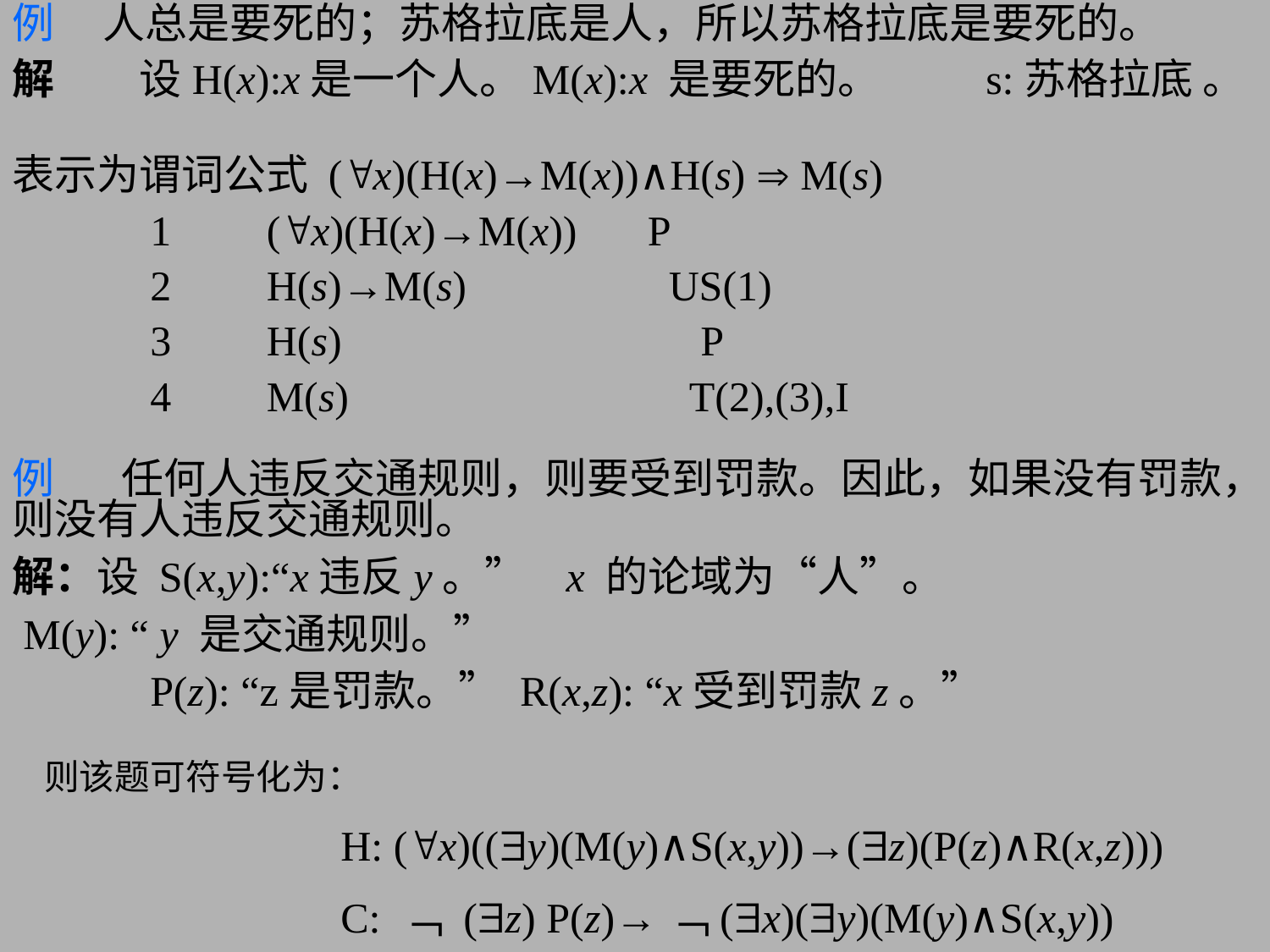

例     人总是要死的；苏格拉底是人，所以苏格拉底是要死的。
解	设H(x):x是一个人。M(x):x 是要死的。          s:苏格拉底 。
表示为谓词公式 (∀x)(H(x)→M(x))∧H(s) ⇒ M(s)
             1	(∀x)(H(x)→M(x))	P
             2	H(s)→M(s)	              US(1)
             3	H(s)	                             P
             4	M(s)	                            T(2),(3),I
例       任何人违反交通规则，则要受到罚款。因此，如果没有罚款，则没有人违反交通规则。
解：设 S(x,y):“x违反y。”   x 的论域为“人”。
 M(y): “ y 是交通规则。”
	 P(z): “z是罚款。” R(x,z): “x受到罚款z。”
则该题可符号化为：
                            H: (∀x)((∃y)(M(y)∧S(x,y))→(∃z)(P(z)∧R(x,z)))
                            C: ﹁ (∃z) P(z)→﹁(∃x)(∃y)(M(y)∧S(x,y))